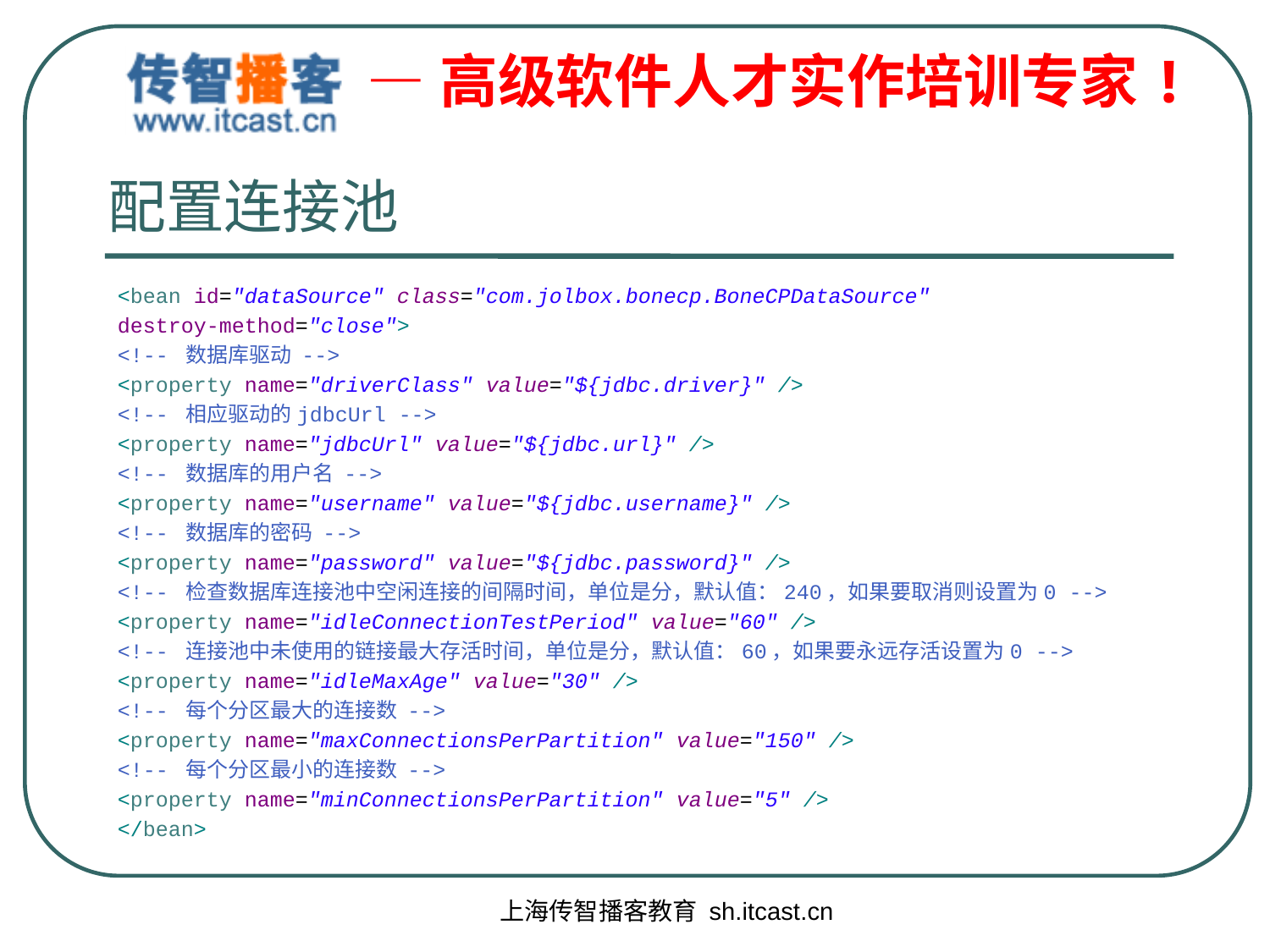

# 配置连接池
<bean id="dataSource" class="com.jolbox.bonecp.BoneCPDataSource"
destroy-method="close">
<!-- 数据库驱动 -->
<property name="driverClass" value="${jdbc.driver}" />
<!-- 相应驱动的jdbcUrl -->
<property name="jdbcUrl" value="${jdbc.url}" />
<!-- 数据库的用户名 -->
<property name="username" value="${jdbc.username}" />
<!-- 数据库的密码 -->
<property name="password" value="${jdbc.password}" />
<!-- 检查数据库连接池中空闲连接的间隔时间，单位是分，默认值：240，如果要取消则设置为0 -->
<property name="idleConnectionTestPeriod" value="60" />
<!-- 连接池中未使用的链接最大存活时间，单位是分，默认值：60，如果要永远存活设置为0 -->
<property name="idleMaxAge" value="30" />
<!-- 每个分区最大的连接数 -->
<property name="maxConnectionsPerPartition" value="150" />
<!-- 每个分区最小的连接数 -->
<property name="minConnectionsPerPartition" value="5" />
</bean>
上海传智播客教育 sh.itcast.cn